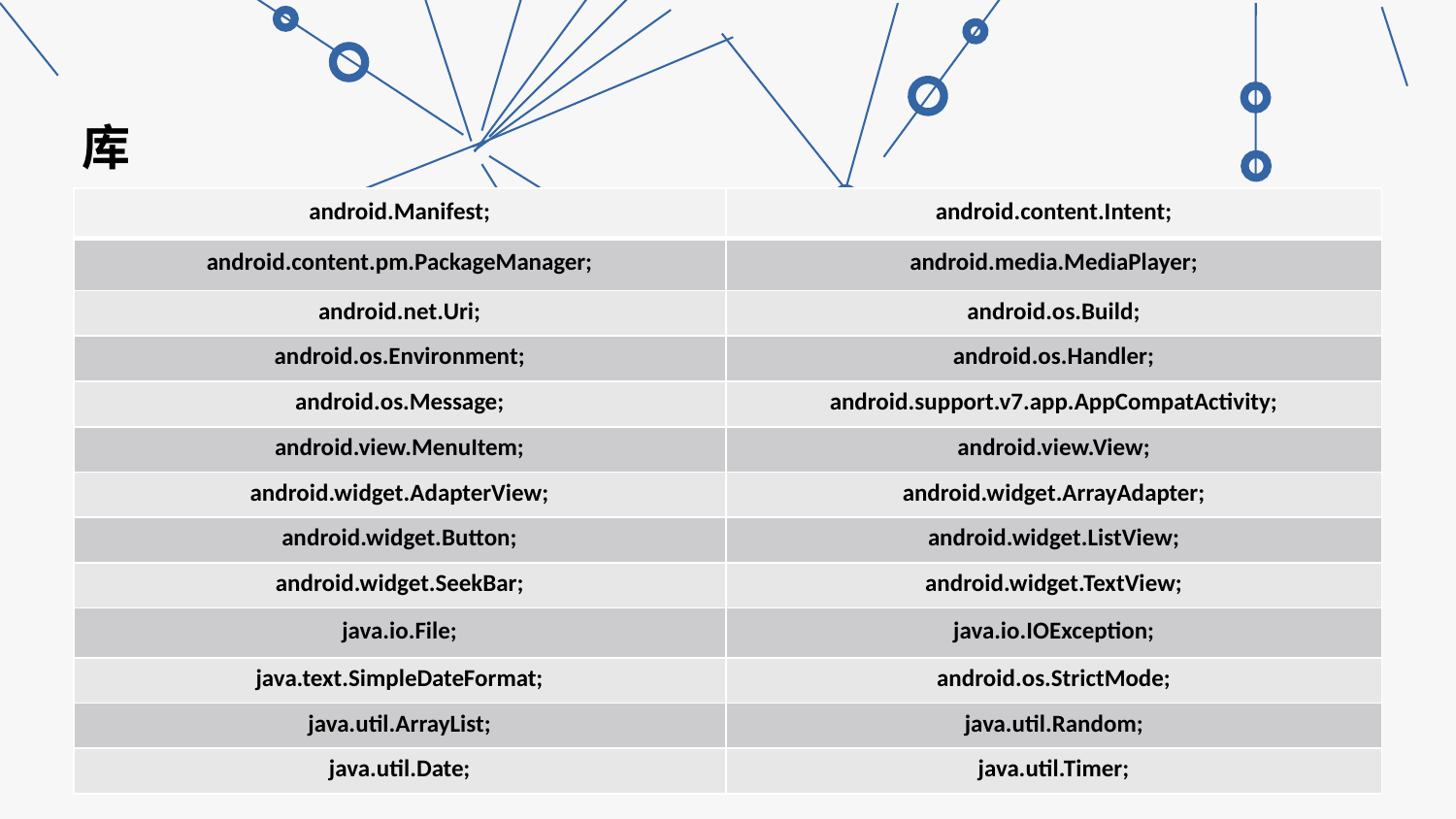

库

| android.Manifest; | android.content.Intent; |
| --- | --- |
| android.content.pm.PackageManager; | android.media.MediaPlayer; |
| android.net.Uri; | android.os.Build; |
| android.os.Environment; | android.os.Handler; |
| android.os.Message; | android.support.v7.app.AppCompatActivity; |
| android.view.MenuItem; | android.view.View; |
| android.widget.AdapterView; | android.widget.ArrayAdapter; |
| android.widget.Button; | android.widget.ListView; |
| android.widget.SeekBar; | android.widget.TextView; |
| java.io.File; | java.io.IOException; |
| java.text.SimpleDateFormat; | android.os.StrictMode; |
| java.util.ArrayList; | java.util.Random; |
| java.util.Date; | java.util.Timer; |